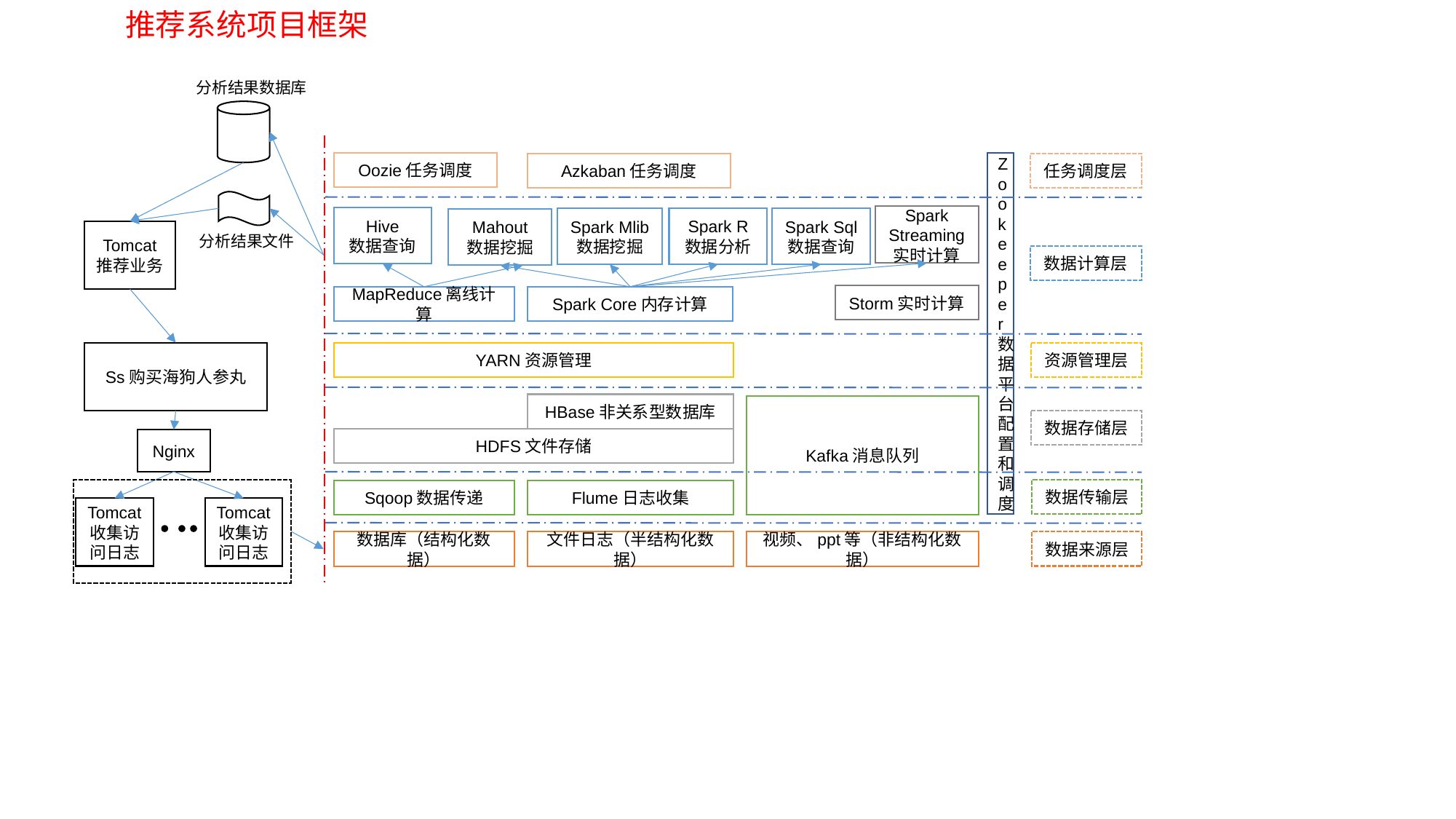

推荐系统项目框架
分析结果数据库

Oozie任务调度
Zookeeper数据平台配置和调度
Azkaban任务调度
任务调度层

Spark Streaming
实时计算
Hive
数据查询
Spark R
数据分析
Spark Sql
数据查询
Spark Mlib
数据挖掘
Mahout
数据挖掘
Tomcat
推荐业务
分析结果文件
数据计算层
Storm实时计算
MapReduce离线计算
Spark Core内存计算
Ss购买海狗人参丸
YARN资源管理
资源管理层
HBase非关系型数据库
Kafka消息队列
数据存储层
HDFS文件存储
Nginx

数据传输层
Sqoop数据传递
Flume日志收集
Tomcat
收集访问日志
Tomcat
收集访问日志

数据来源层
数据库（结构化数据）
文件日志（半结构化数据）
视频、ppt等（非结构化数据）